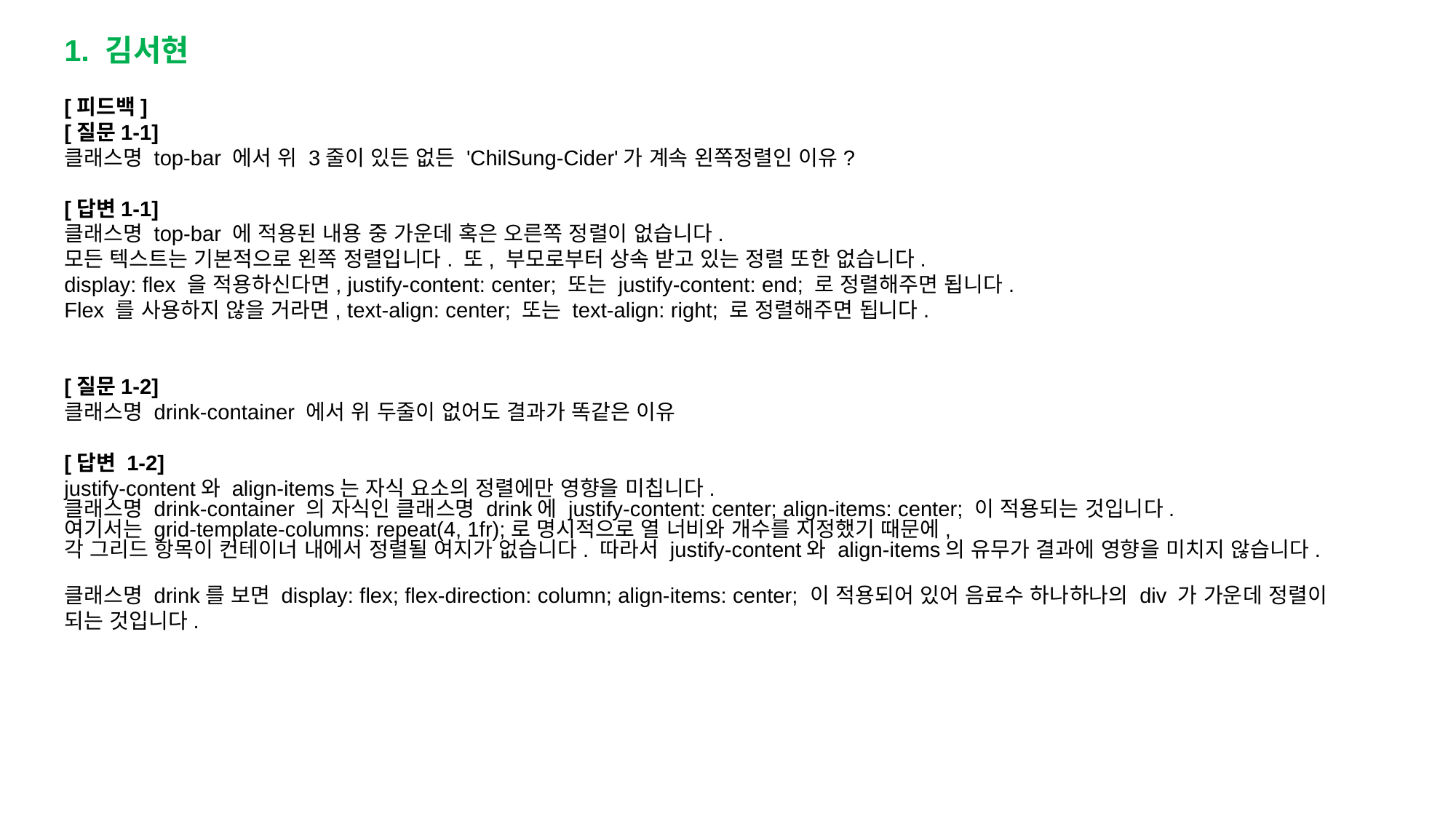

1. 김서현

[피드백]
[질문1-1]
클래스명 top-bar 에서 위 3줄이 있든 없든 'ChilSung-Cider'가 계속 왼쪽정렬인 이유?

[답변1-1]
클래스명 top-bar 에 적용된 내용 중 가운데 혹은 오른쪽 정렬이 없습니다.
모든 텍스트는 기본적으로 왼쪽 정렬입니다. 또, 부모로부터 상속 받고 있는 정렬 또한 없습니다.
display: flex 을 적용하신다면, justify-content: center; 또는 justify-content: end; 로 정렬해주면 됩니다.
Flex 를 사용하지 않을 거라면, text-align: center; 또는 text-align: right; 로 정렬해주면 됩니다.

[질문1-2]
클래스명 drink-container 에서 위 두줄이 없어도 결과가 똑같은 이유

[답변 1-2]
justify-content와 align-items는 자식 요소의 정렬에만 영향을 미칩니다.
클래스명 drink-container 의 자식인 클래스명 drink에 justify-content: center; align-items: center; 이 적용되는 것입니다.
여기서는 grid-template-columns: repeat(4, 1fr);로 명시적으로 열 너비와 개수를 지정했기 때문에,
각 그리드 항목이 컨테이너 내에서 정렬될 여지가 없습니다. 따라서 justify-content와 align-items의 유무가 결과에 영향을 미치지 않습니다.

클래스명 drink를 보면 display: flex; flex-direction: column; align-items: center; 이 적용되어 있어 음료수 하나하나의 div 가 가운데 정렬이
되는 것입니다.